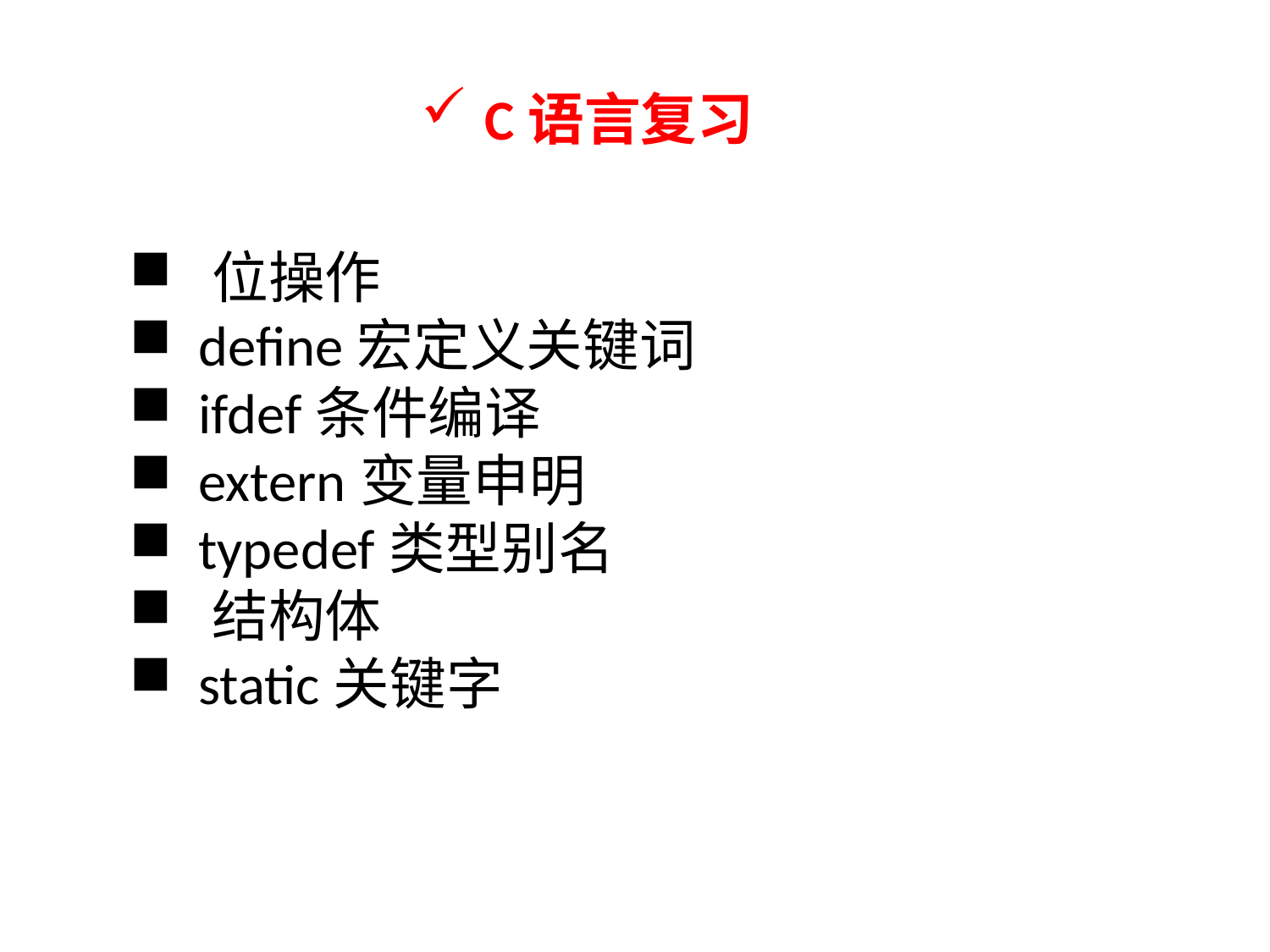

C语言复习
  位操作
  define宏定义关键词
  ifdef条件编译
  extern变量申明
  typedef类型别名
  结构体
  static关键字